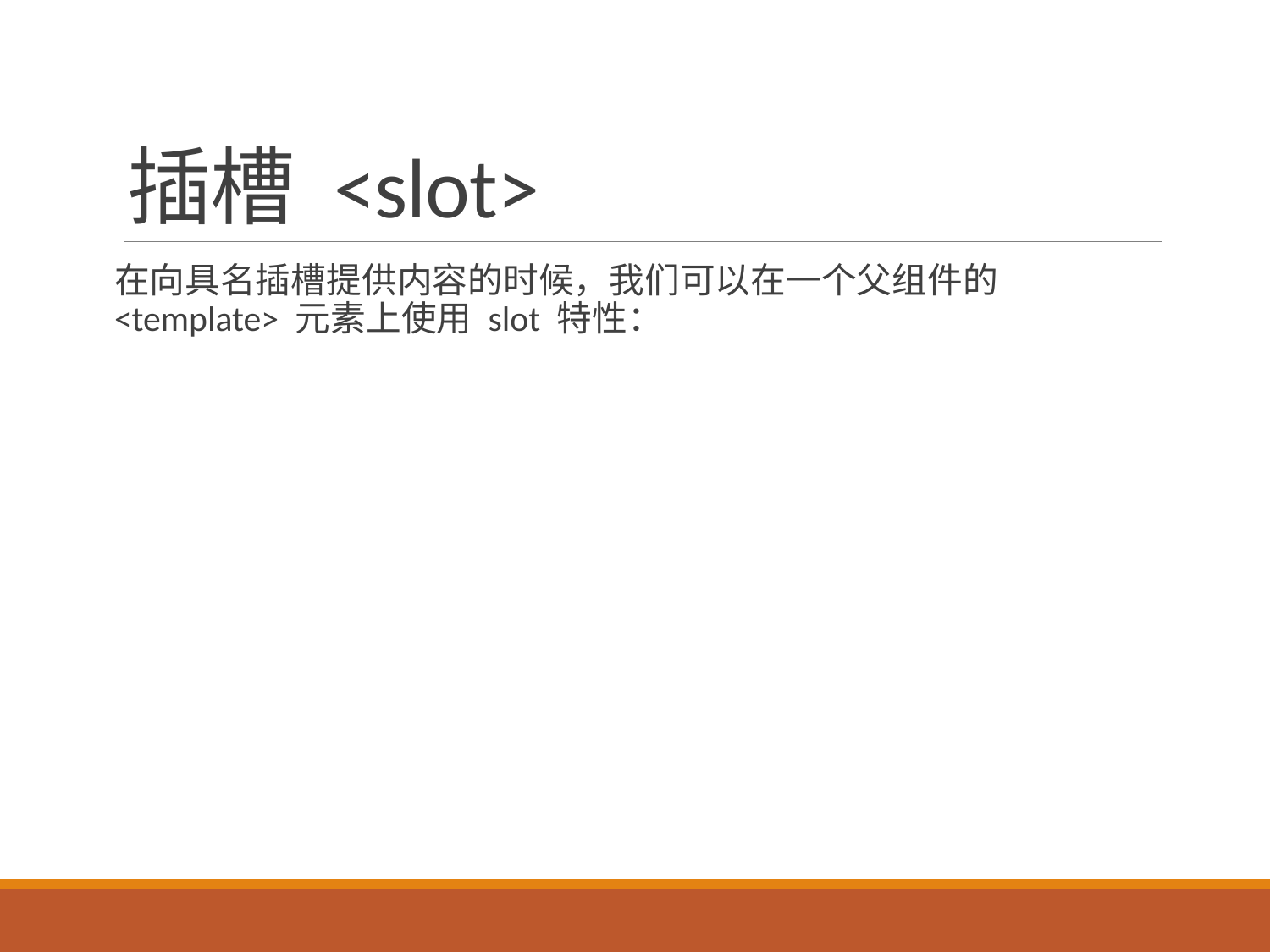

# 插槽 <slot>
在向具名插槽提供内容的时候，我们可以在一个父组件的 <template> 元素上使用 slot 特性：